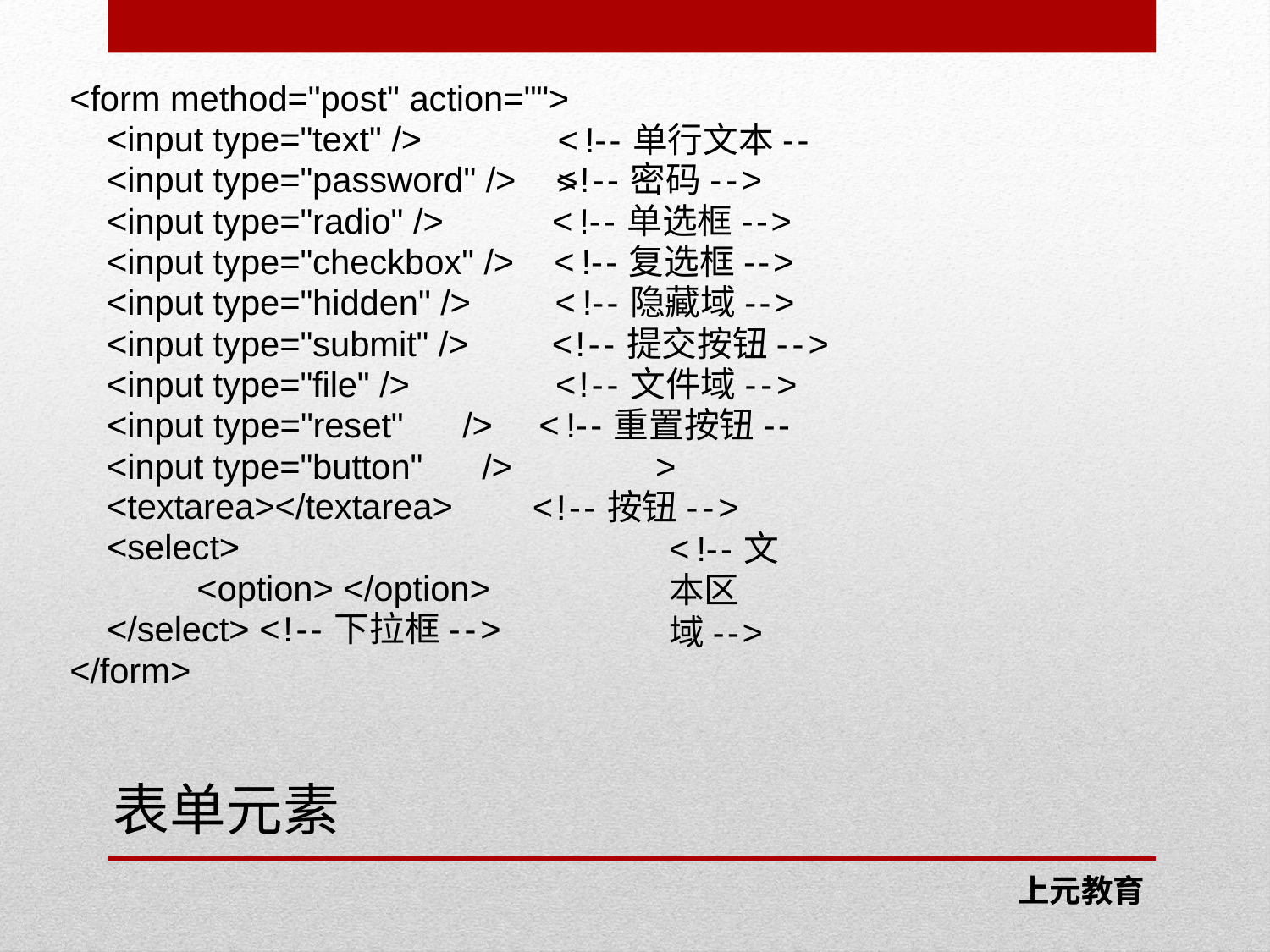

# <form method="post" action="">
<input type="text" />
<input type="password" />
<input type="radio" />
<input type="checkbox" />
<input type="hidden" />
<input type="submit" />
<input type="file" />
<input type="reset"	/>
<input type="button"	/>
<textarea></textarea>
<select>
<option> </option>
</select> <!--下拉框-->
</form>
<!--单行文本-->
<!--密码-->
<!--单选框-->
<!--复选框-->
<!--隐藏域-->
<!--提交按钮-->
<!--文件域-->
<!--重置按钮-->
<!--按钮-->
<!--文本区域-->
表单元素

            上元教育